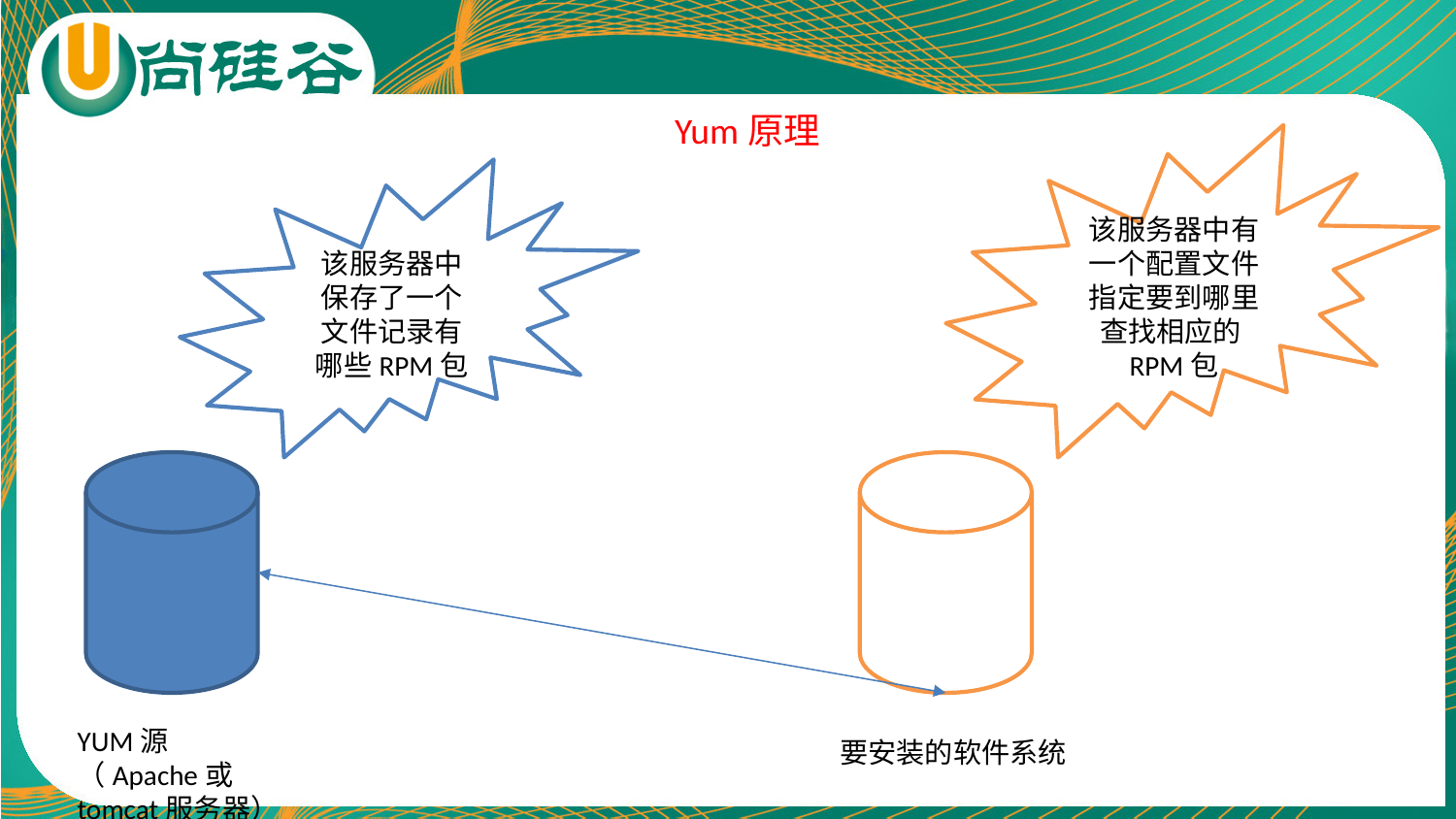

Yum原理
该服务器中有一个配置文件指定要到哪里查找相应的RPM包
该服务器中保存了一个文件记录有哪些RPM包

YUM源（Apache或tomcat服务器）
要安装的软件系统